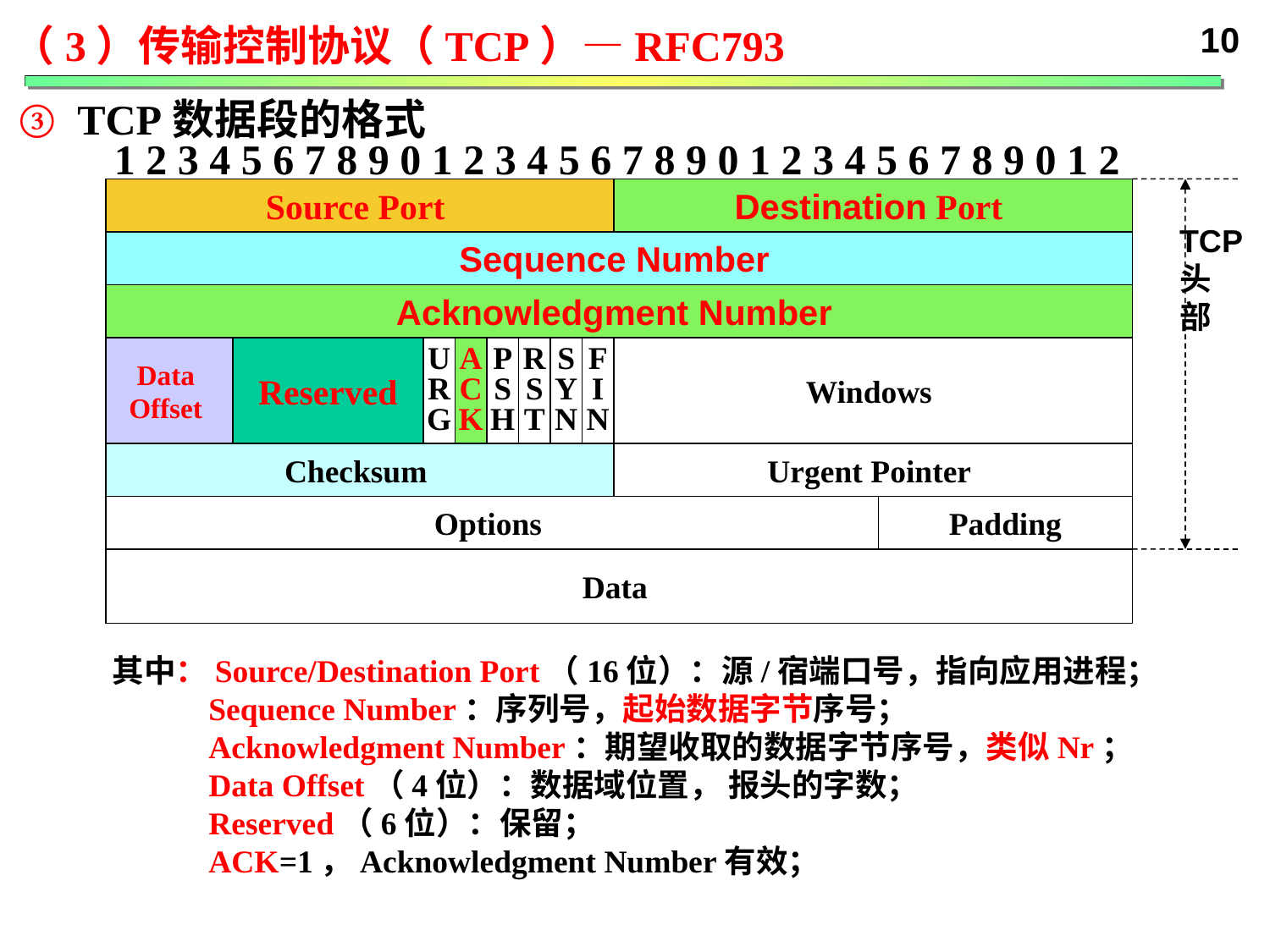

10
（3）传输控制协议（TCP）—RFC793

③  TCP数据段的格式
1 2 3 4 5 6 7 8 9 0 1 2 3 4 5 6 7 8 9 0 1 2 3 4 5 6 7 8 9 0 1 2
Source Port
Destination Port

Sequence Number
Acknowledgment Number
Data
Offset
Reserved
U
R
G
A
C
K
P
S
H
R
S
T
S
Y
N
F
I
N
Windows
Checksum
Urgent Pointer
Options
Padding
Data

TCP
头
部
其中：Source/Destination Port（16位）：源/宿端口号，指向应用进程；
            Sequence Number：序列号，起始数据字节序号；
            Acknowledgment Number：期望收取的数据字节序号，类似Nr；
            Data Offset（4位）：数据域位置， 报头的字数；
            Reserved（6位）：保留；
            ACK=1，Acknowledgment Number有效；